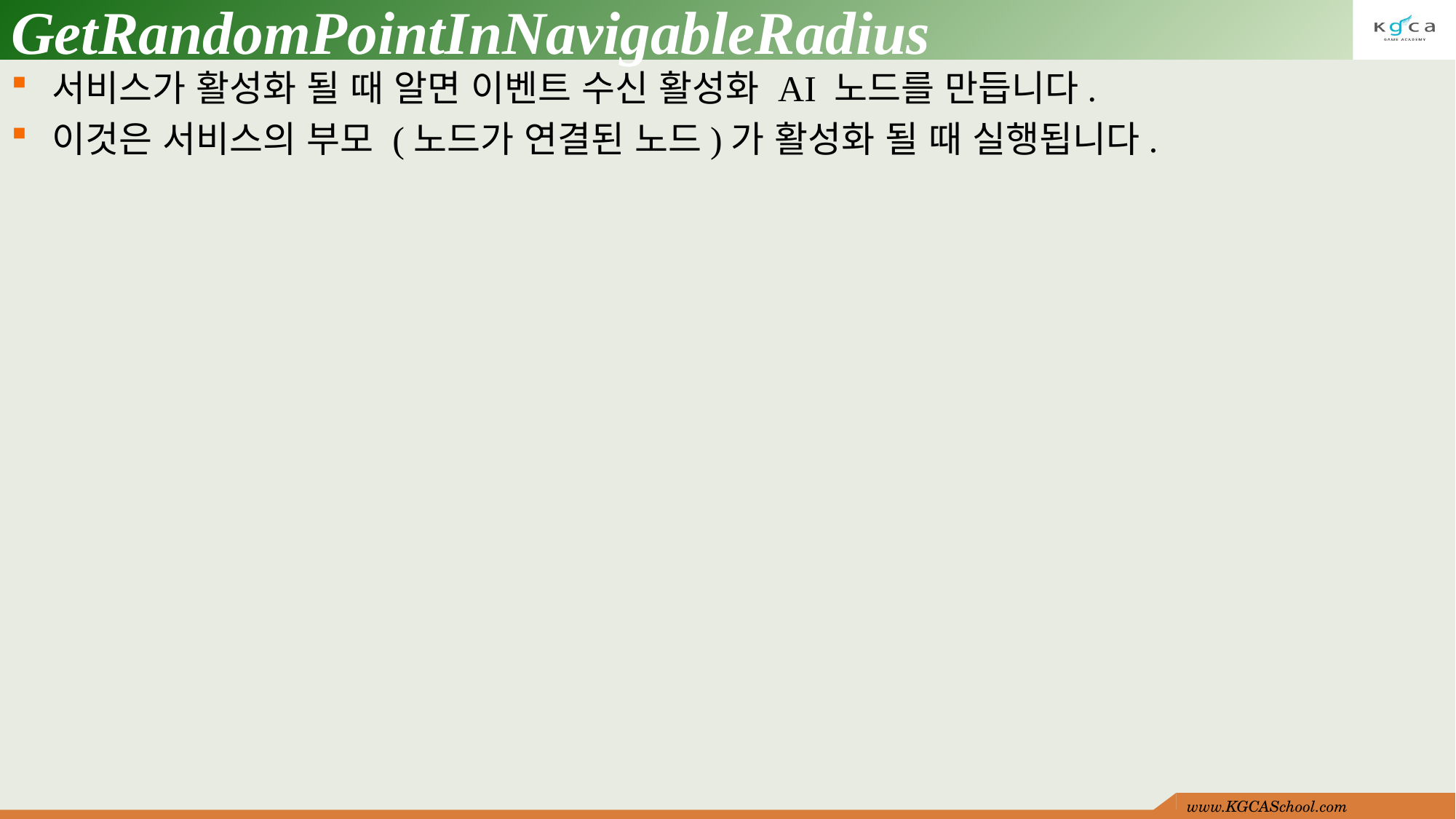

# GetRandomPointInNavigableRadius
서비스가 활성화 될 때 알면 이벤트 수신 활성화 AI 노드를 만듭니다.
이것은 서비스의 부모 (노드가 연결된 노드)가 활성화 될 때 실행됩니다.